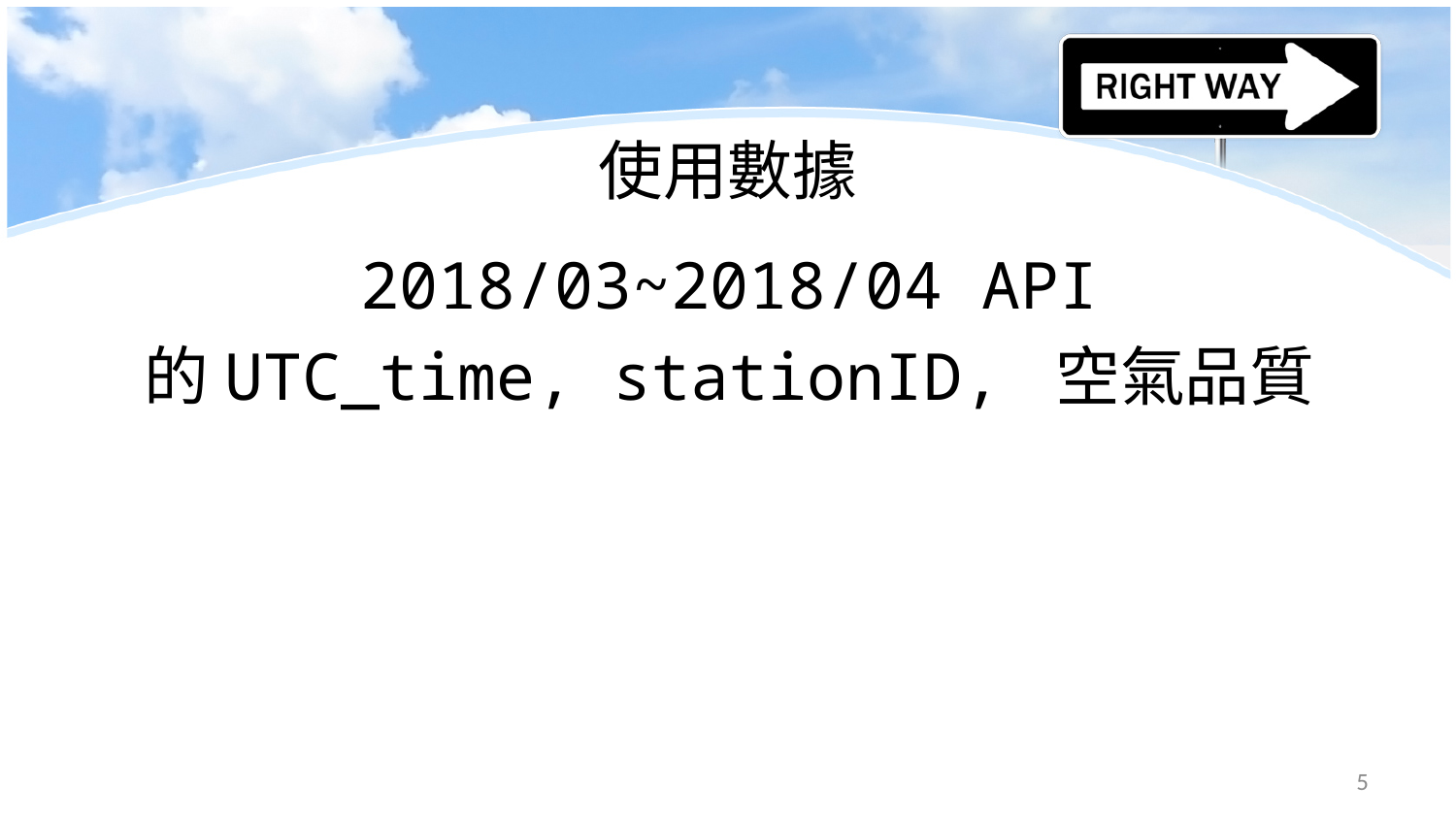

# 使用數據
2018/03~2018/04 API
的UTC_time, stationID, 空氣品質
5